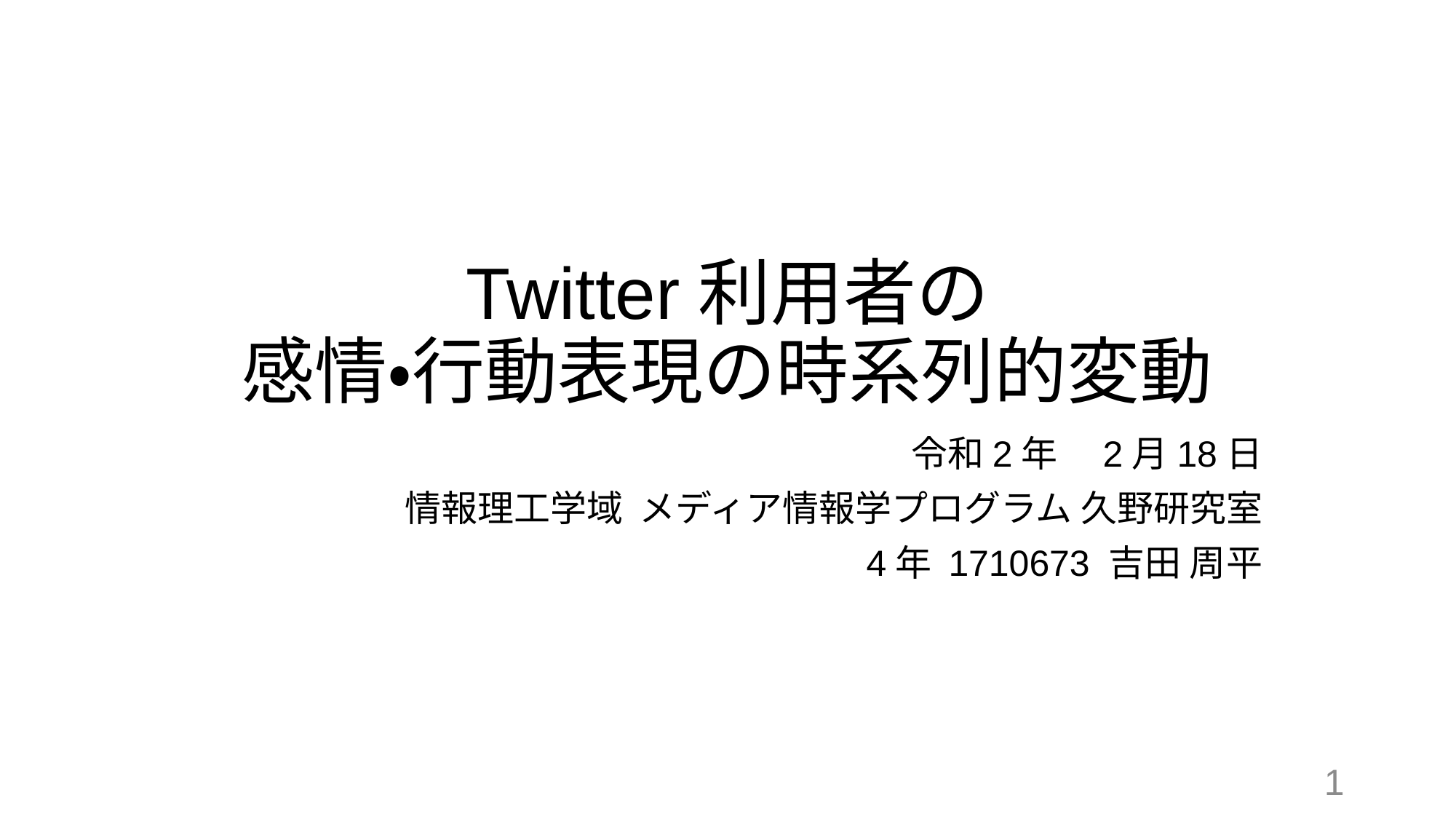

# Twitter利用者の 感情・行動表現の時系列的変動
令和2年　2月18日
情報理工学域  メディア情報学プログラム 久野研究室
4年 1710673 吉田 周平
1